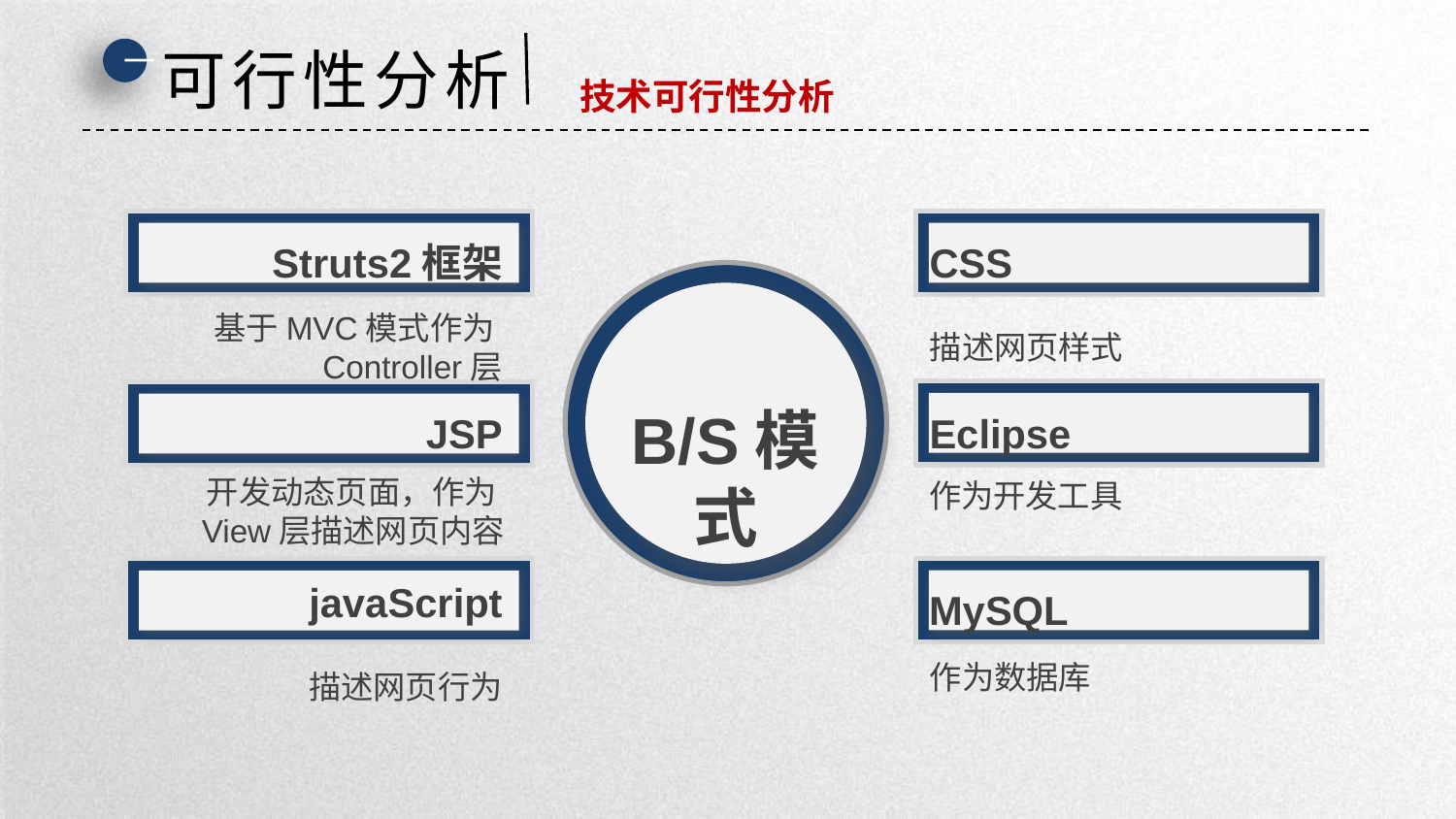

可行性分析
一
技术可行性分析

CSS
Struts2框架

基于MVC模式作为Controller层
描述网页样式

B/S模式
JSP
Eclipse
开发动态页面，作为View层描述网页内容
作为开发工具

javaScript
MySQL
描述网页行为
作为数据库